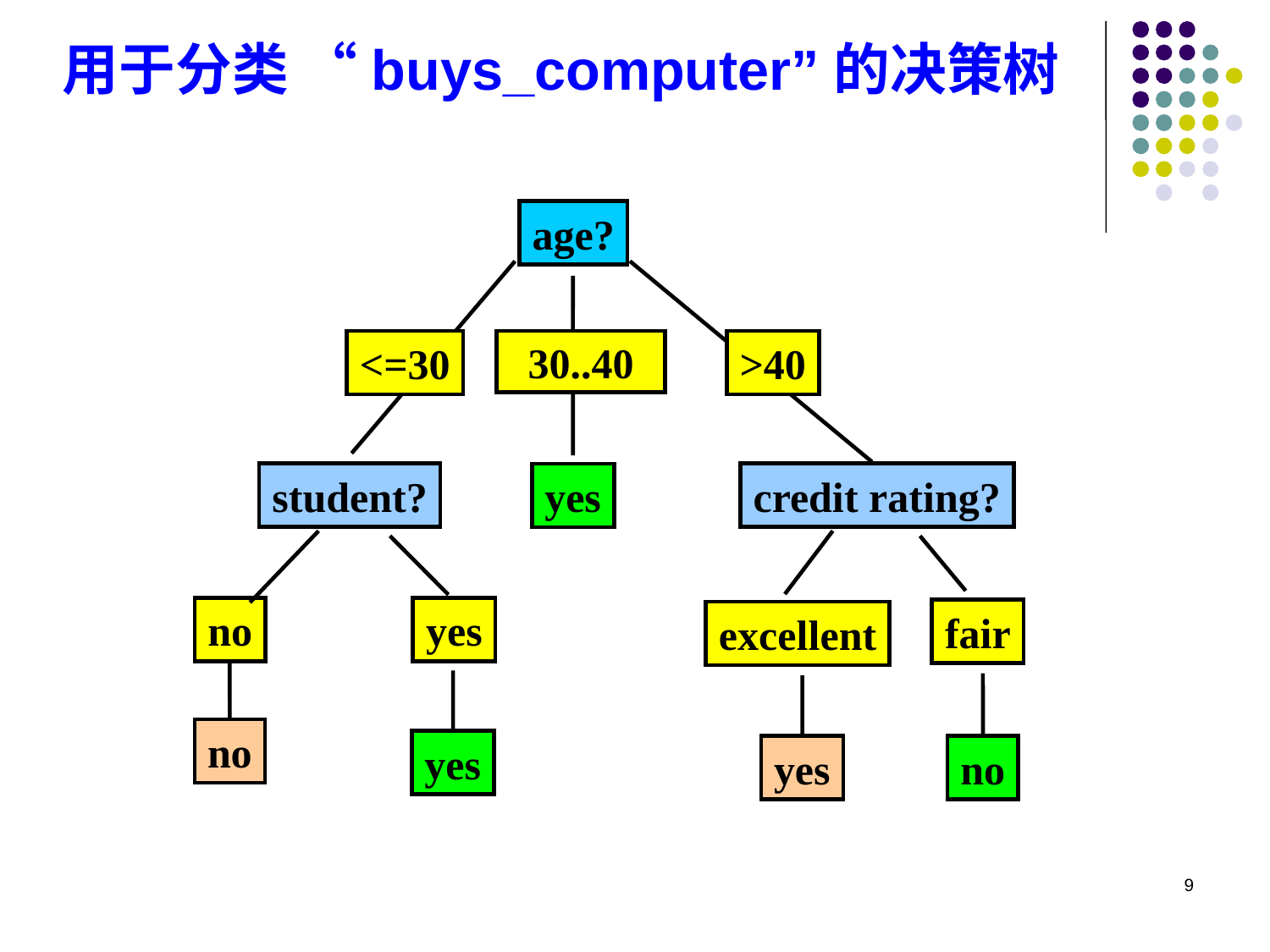

用于分类 “buys_computer”的决策树
age?

<=30
30..40
>40

student?
credit rating?
yes

no
yes
fair
excellent

no
yes
yes
no
9